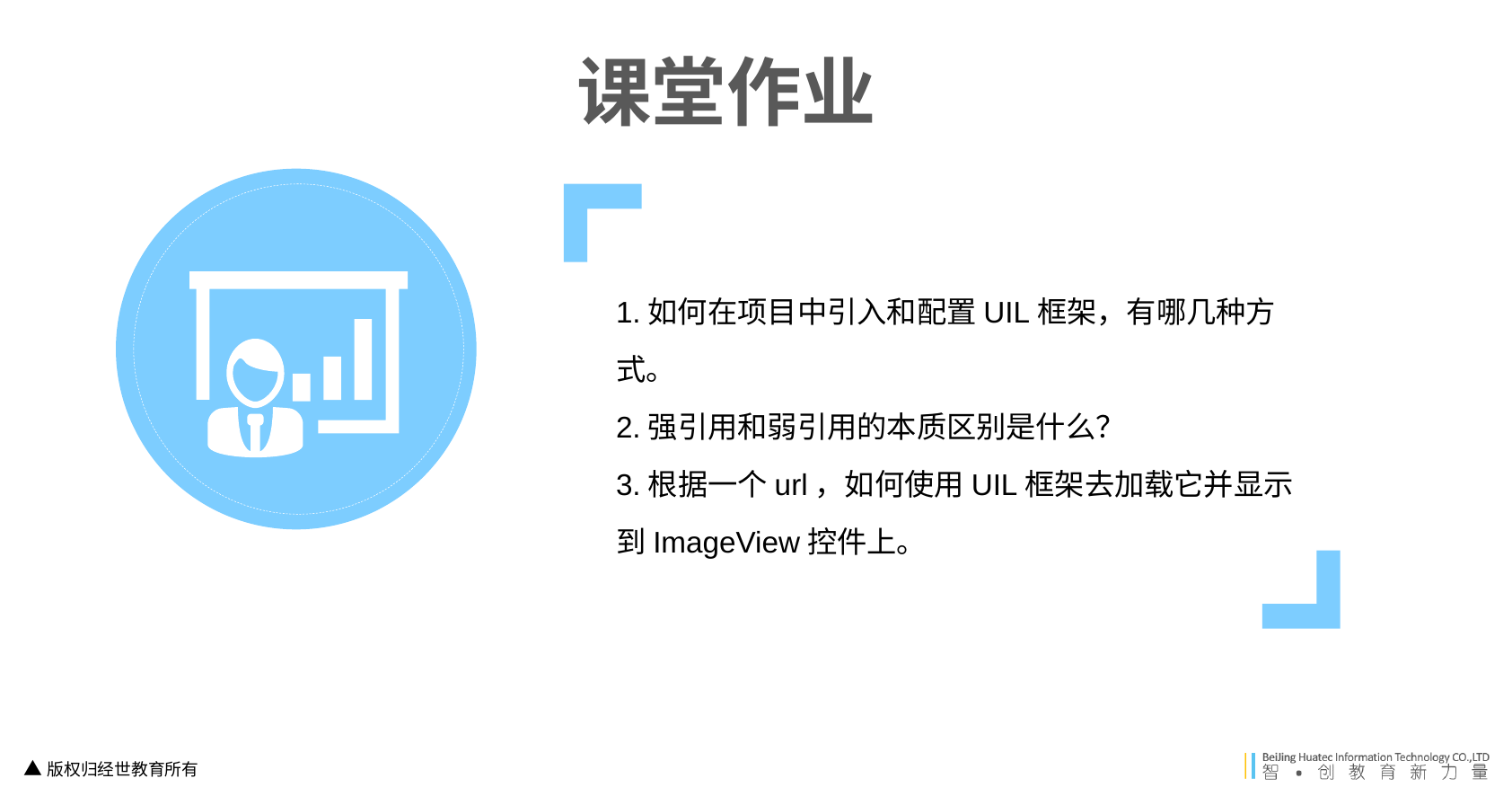

课堂作业

1.如何在项目中引入和配置UIL框架，有哪几种方式。
2.强引用和弱引用的本质区别是什么？
3.根据一个url，如何使用UIL框架去加载它并显示到ImageView控件上。